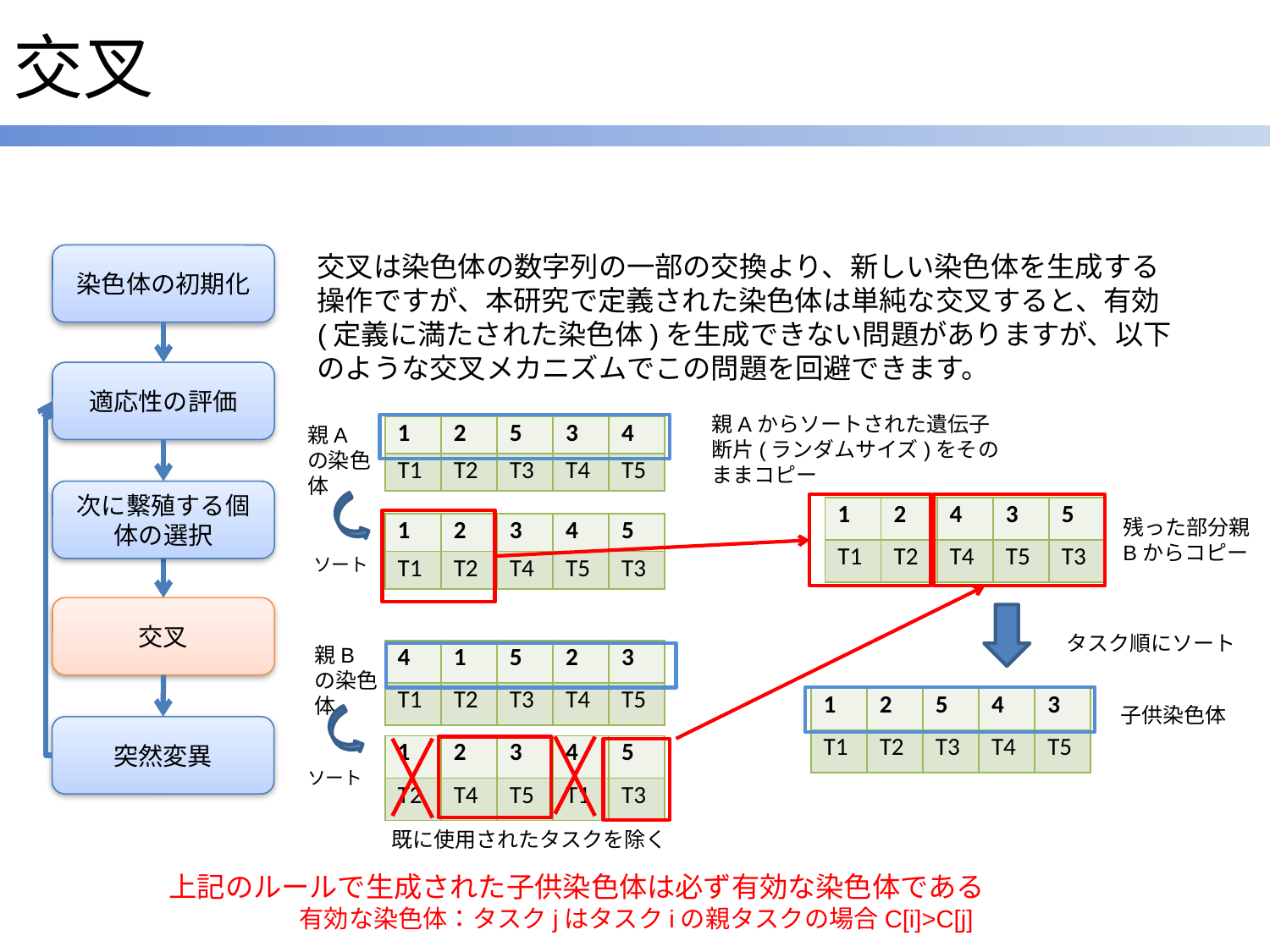

# 交叉
交叉は染色体の数字列の一部の交換より、新しい染色体を生成する操作ですが、本研究で定義された染色体は単純な交叉すると、有効(定義に満たされた染色体)を生成できない問題がありますが、以下のような交叉メカニズムでこの問題を回避できます。
染色体の初期化
適応性の評価
次に繫殖する個体の選択
交叉
突然変異
親Aからソートされた遺伝子断片(ランダムサイズ)をそのままコピー

親Aの染色体
| 1 | 2 | 5 | 3 | 4 |
| --- | --- | --- | --- | --- |
| T1 | T2 | T3 | T4 | T5 |

| 1 | 2 | 4 | 3 | 5 |
| --- | --- | --- | --- | --- |
| T1 | T2 | T4 | T5 | T3 |

残った部分親
Bからコピー

| 1 | 2 | 3 | 4 | 5 |
| --- | --- | --- | --- | --- |
| T1 | T2 | T4 | T5 | T3 |
ソート

タスク順にソート
親Bの染色体
| 4 | 1 | 5 | 2 | 3 |
| --- | --- | --- | --- | --- |
| T1 | T2 | T3 | T4 | T5 |

| 1 | 2 | 5 | 4 | 3 |
| --- | --- | --- | --- | --- |
| T1 | T2 | T3 | T4 | T5 |
子供染色体

| 1 | 2 | 3 | 4 | 5 |
| --- | --- | --- | --- | --- |
| T2 | T4 | T5 | T1 | T3 |

ソート
既に使用されたタスクを除く
上記のルールで生成された子供染色体は必ず有効な染色体である
有効な染色体：タスクjはタスクiの親タスクの場合C[i]>C[j]